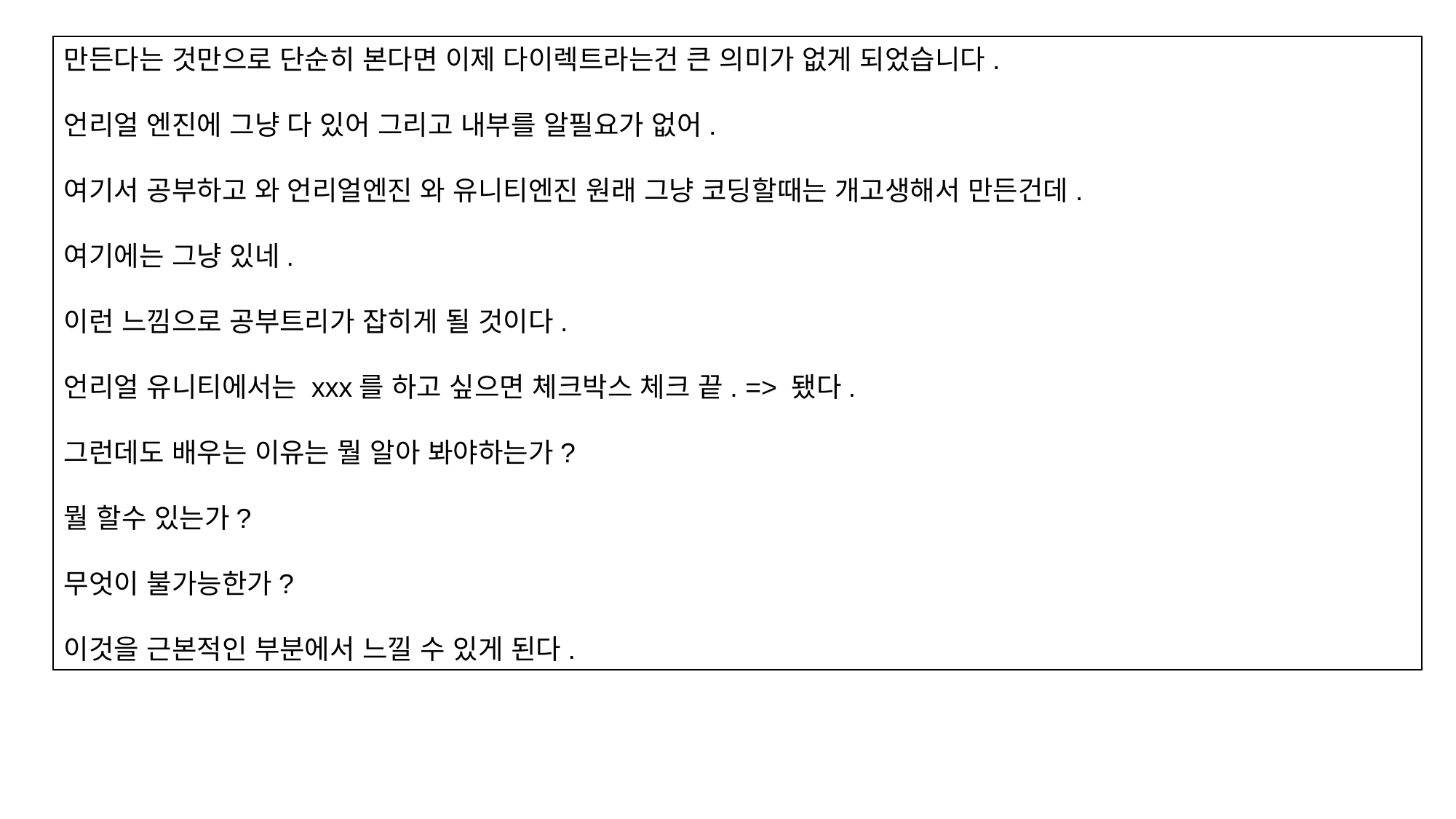

만든다는 것만으로 단순히 본다면 이제 다이렉트라는건 큰 의미가 없게 되었습니다.

언리얼 엔진에 그냥 다 있어 그리고 내부를 알필요가 없어.

여기서 공부하고 와 언리얼엔진 와 유니티엔진 원래 그냥 코딩할때는 개고생해서 만든건데.

여기에는 그냥 있네.

이런 느낌으로 공부트리가 잡히게 될 것이다.

언리얼 유니티에서는 xxx를 하고 싶으면 체크박스 체크 끝. => 됐다.

그런데도 배우는 이유는 뭘 알아 봐야하는가?

뭘 할수 있는가?

무엇이 불가능한가?

이것을 근본적인 부분에서 느낄 수 있게 된다.